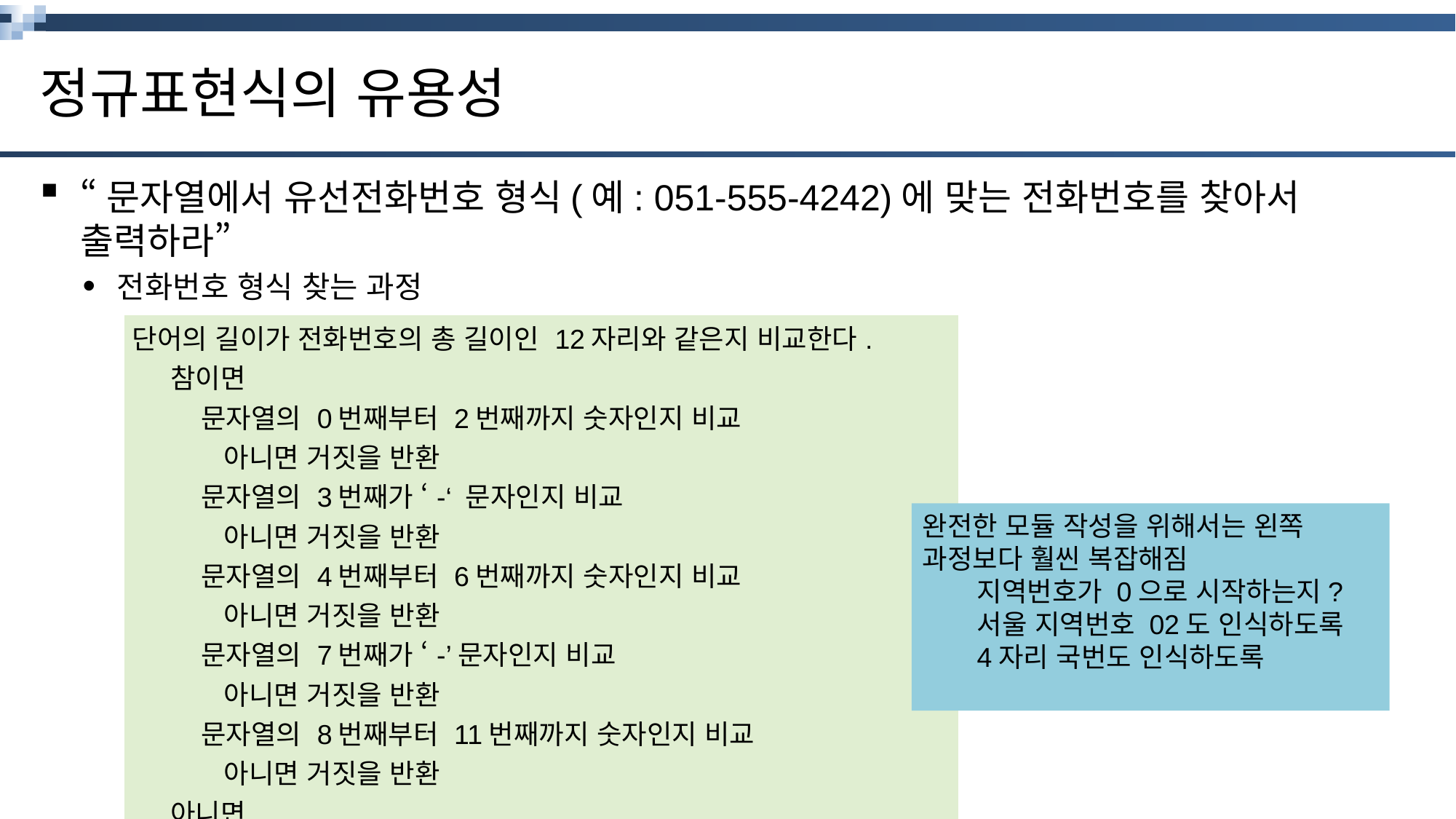

# 정규표현식의 유용성
“문자열에서 유선전화번호 형식(예: 051-555-4242)에 맞는 전화번호를 찾아서 출력하라”
전화번호 형식 찾는 과정
| 단어의 길이가 전화번호의 총 길이인 12자리와 같은지 비교한다. 참이면 문자열의 0번째부터 2번째까지 숫자인지 비교 아니면 거짓을 반환 문자열의 3번째가 ‘-‘ 문자인지 비교 아니면 거짓을 반환 문자열의 4번째부터 6번째까지 숫자인지 비교 아니면 거짓을 반환 문자열의 7번째가 ‘-’문자인지 비교 아니면 거짓을 반환 문자열의 8번째부터 11번째까지 숫자인지 비교 아니면 거짓을 반환 아니면 거짓을 반환 |
| --- |
완전한 모듈 작성을 위해서는 왼쪽 과정보다 훨씬 복잡해짐
지역번호가 0으로 시작하는지?
서울 지역번호 02도 인식하도록
4자리 국번도 인식하도록